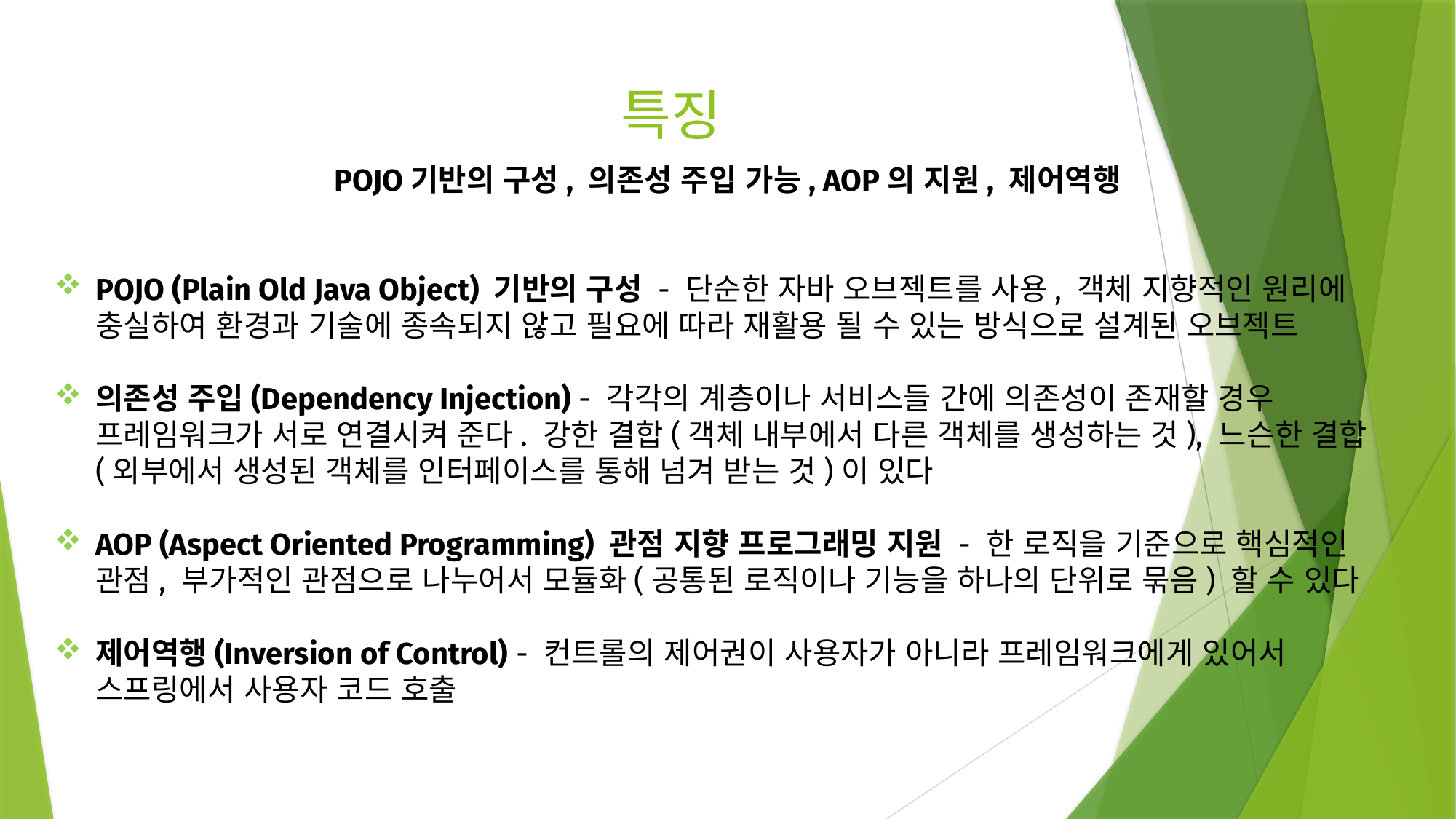

# 특징
POJO기반의 구성, 의존성 주입 가능, AOP의 지원, 제어역행

POJO (Plain Old Java Object) 기반의 구성 - 단순한 자바 오브젝트를 사용, 객체 지향적인 원리에 충실하여 환경과 기술에 종속되지 않고 필요에 따라 재활용 될 수 있는 방식으로 설계된 오브젝트

의존성 주입(Dependency Injection) - 각각의 계층이나 서비스들 간에 의존성이 존재할 경우 프레임워크가 서로 연결시켜 준다. 강한 결합(객체 내부에서 다른 객체를 생성하는 것), 느슨한 결합(외부에서 생성된 객체를 인터페이스를 통해 넘겨 받는 것)이 있다

AOP (Aspect Oriented Programming) 관점 지향 프로그래밍 지원 - 한 로직을 기준으로 핵심적인 관점, 부가적인 관점으로 나누어서 모듈화(공통된 로직이나 기능을 하나의 단위로 묶음) 할 수 있다

제어역행(Inversion of Control) - 컨트롤의 제어권이 사용자가 아니라 프레임워크에게 있어서 스프링에서 사용자 코드 호출